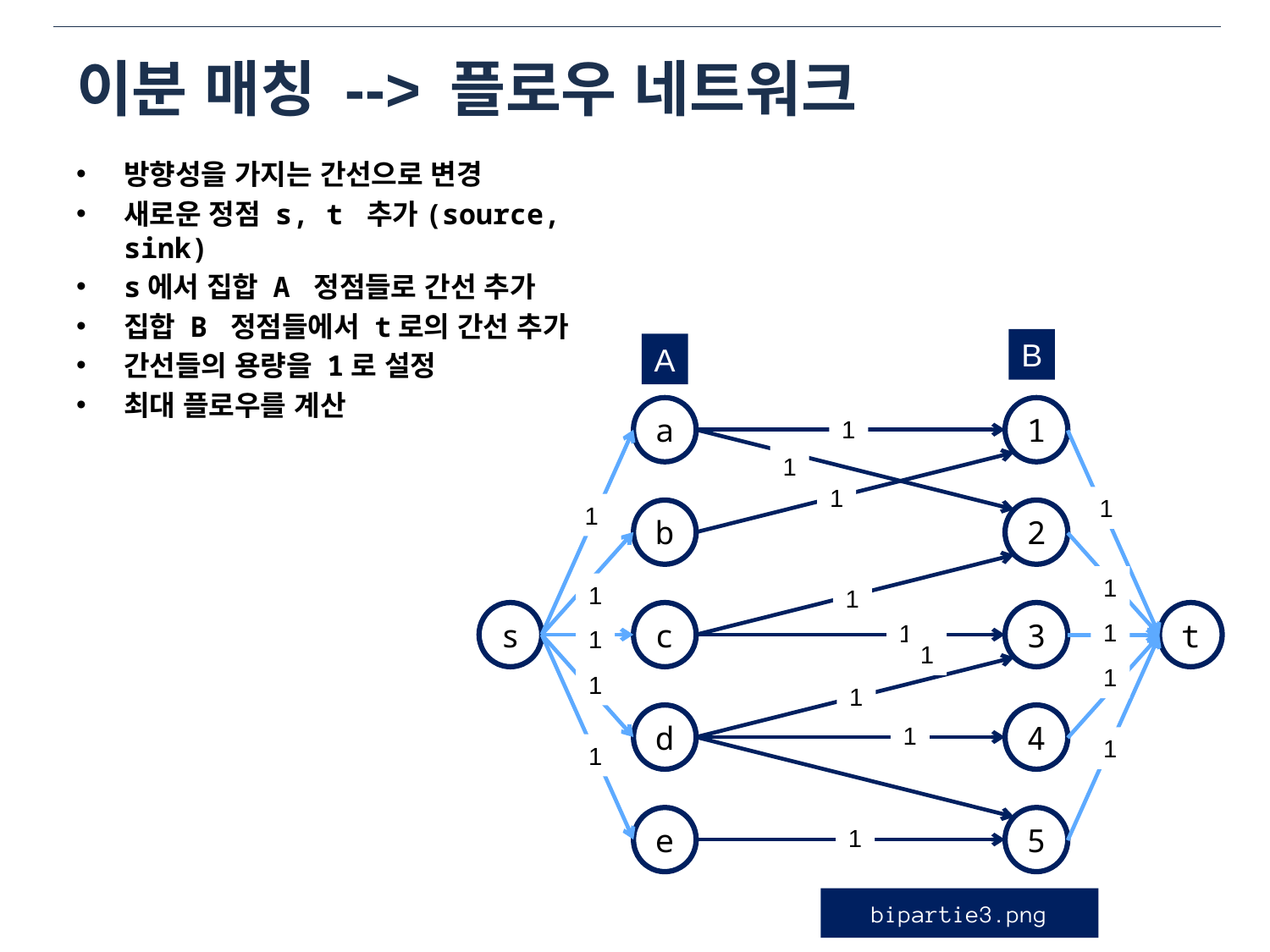

# 이분 매칭 --> 플로우 네트워크
방향성을 가지는 간선으로 변경
새로운 정점 s, t 추가(source, sink)
s에서 집합 A 정점들로 간선 추가
집합 B 정점들에서 t로의 간선 추가
간선들의 용량을 1로 설정
최대 플로우를 계산
B
A
a
1
1
1
1
1
1
b
2
1
1
1
s
c
3
t
1
1
1
1
1
1
1
d
4
1
1
1
e
5
1
bipartie3.png